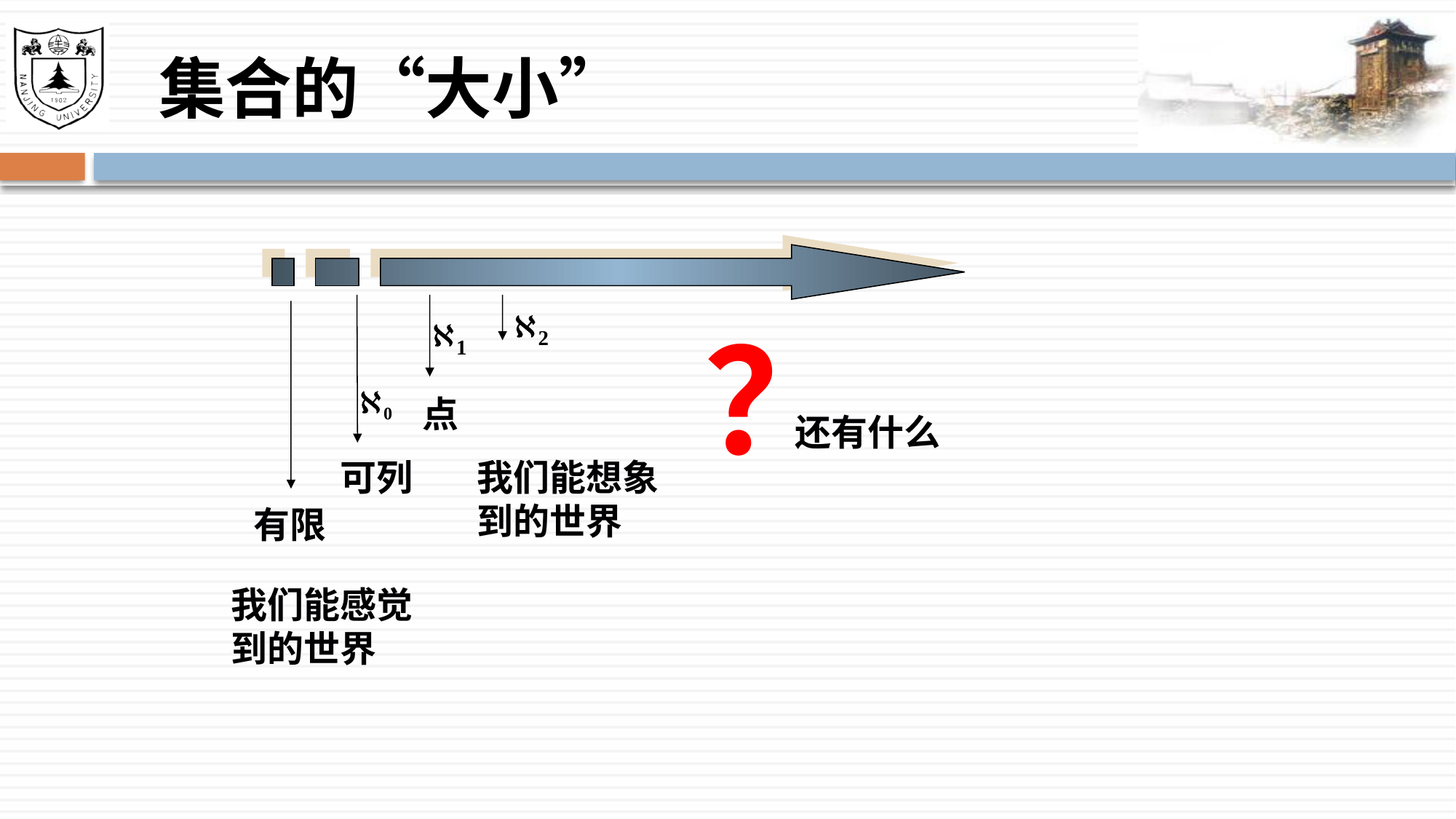

# 集合的“大小”

ℵ2

？
ℵ1
ℵ0
点
还有什么
可列
我们能想象到的世界
有限
我们能感觉到的世界